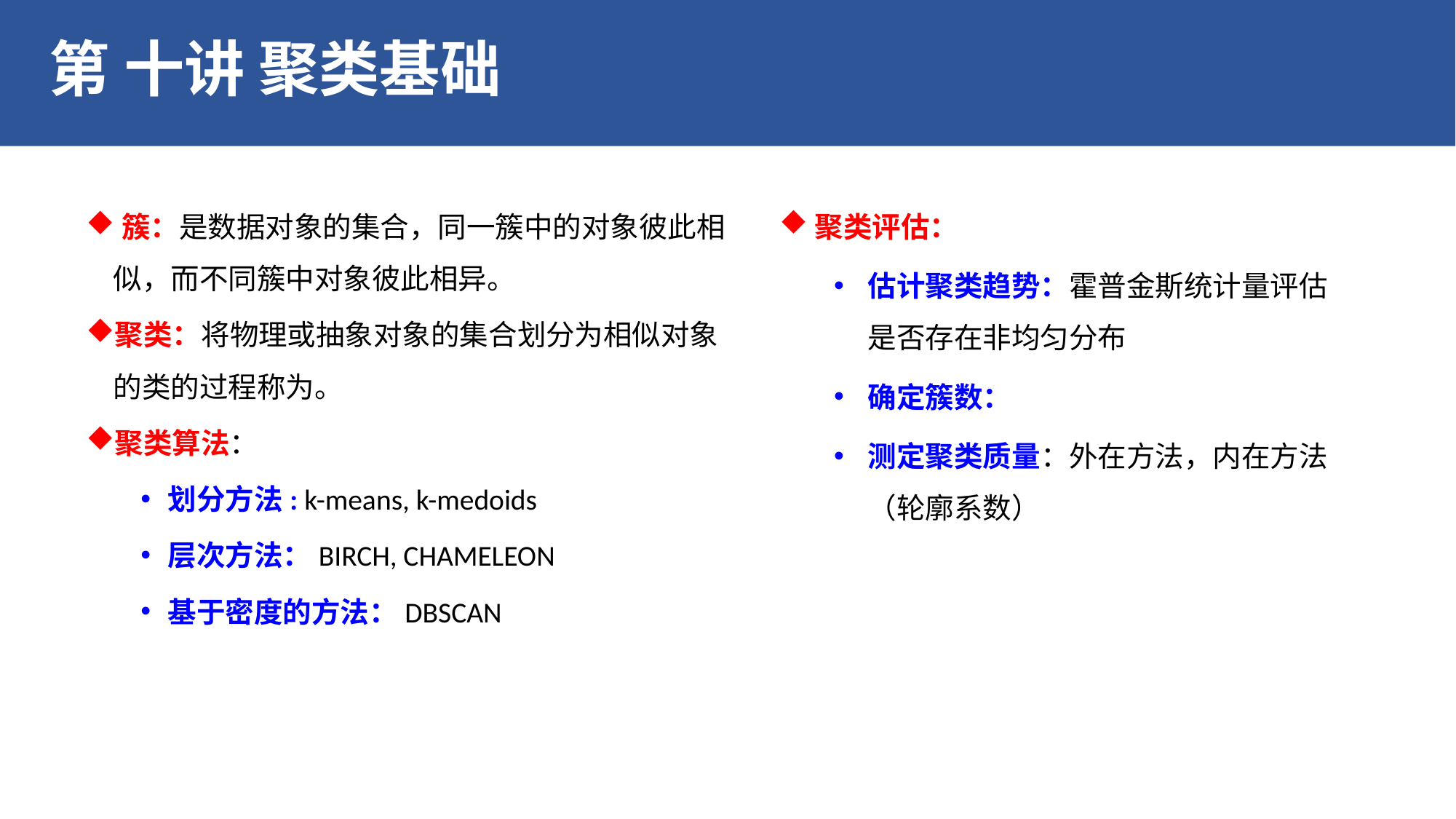

# 第 十讲 聚类基础
﻿聚类评估：
估计聚类趋势：霍普金斯统计量评估是否存在非均匀分布
确定簇数：
测定聚类质量：外在方法，内在方法（轮廓系数）

﻿簇：是数据对象的集合，同一簇中的对象彼此相似，而不同簇中对象彼此相异。
聚类：将物理或抽象对象的集合划分为相似对象的类的过程称为。
聚类算法：
划分方法: k-means, k-medoids
层次方法：BIRCH, CHAMELEON
基于密度的方法：DBSCAN